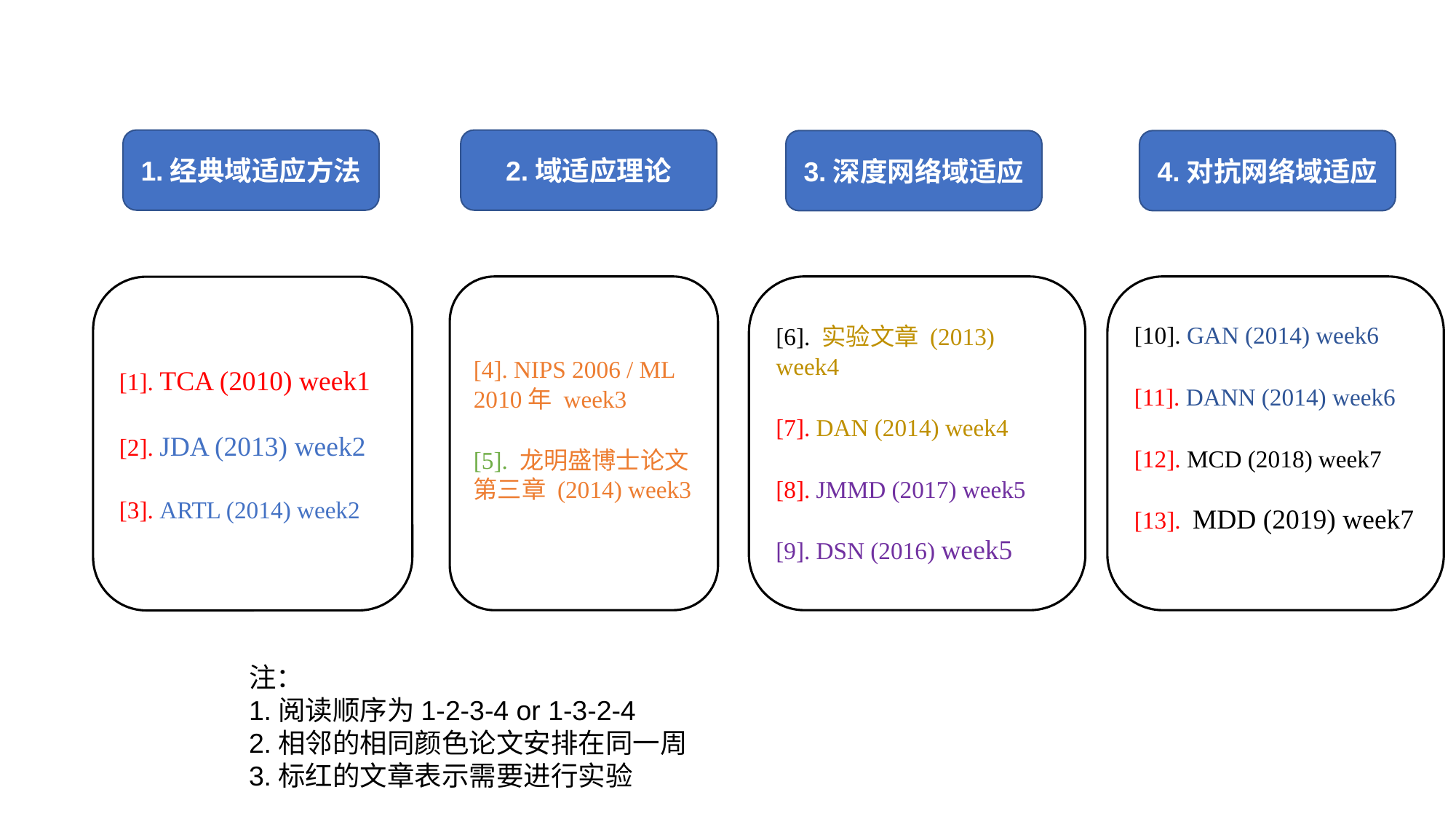

1.经典域适应方法
2.域适应理论
3.深度网络域适应
4.对抗网络域适应
[4]. NIPS 2006 / ML 2010年 week3

[5]. 龙明盛博士论文第三章 (2014) week3

[6]. 实验文章 (2013) week4

[7]. DAN (2014) week4

[8]. JMMD (2017) week5

[9]. DSN (2016) week5
[10]. GAN (2014) week6

[11]. DANN (2014) week6

[12]. MCD (2018) week7

[13].  MDD (2019) week7

[1]. TCA (2010) week1

[2]. JDA (2013) week2

[3]. ARTL (2014) week2
注：
1.阅读顺序为1-2-3-4 or 1-3-2-4
2.相邻的相同颜色论文安排在同一周
3.标红的文章表示需要进行实验